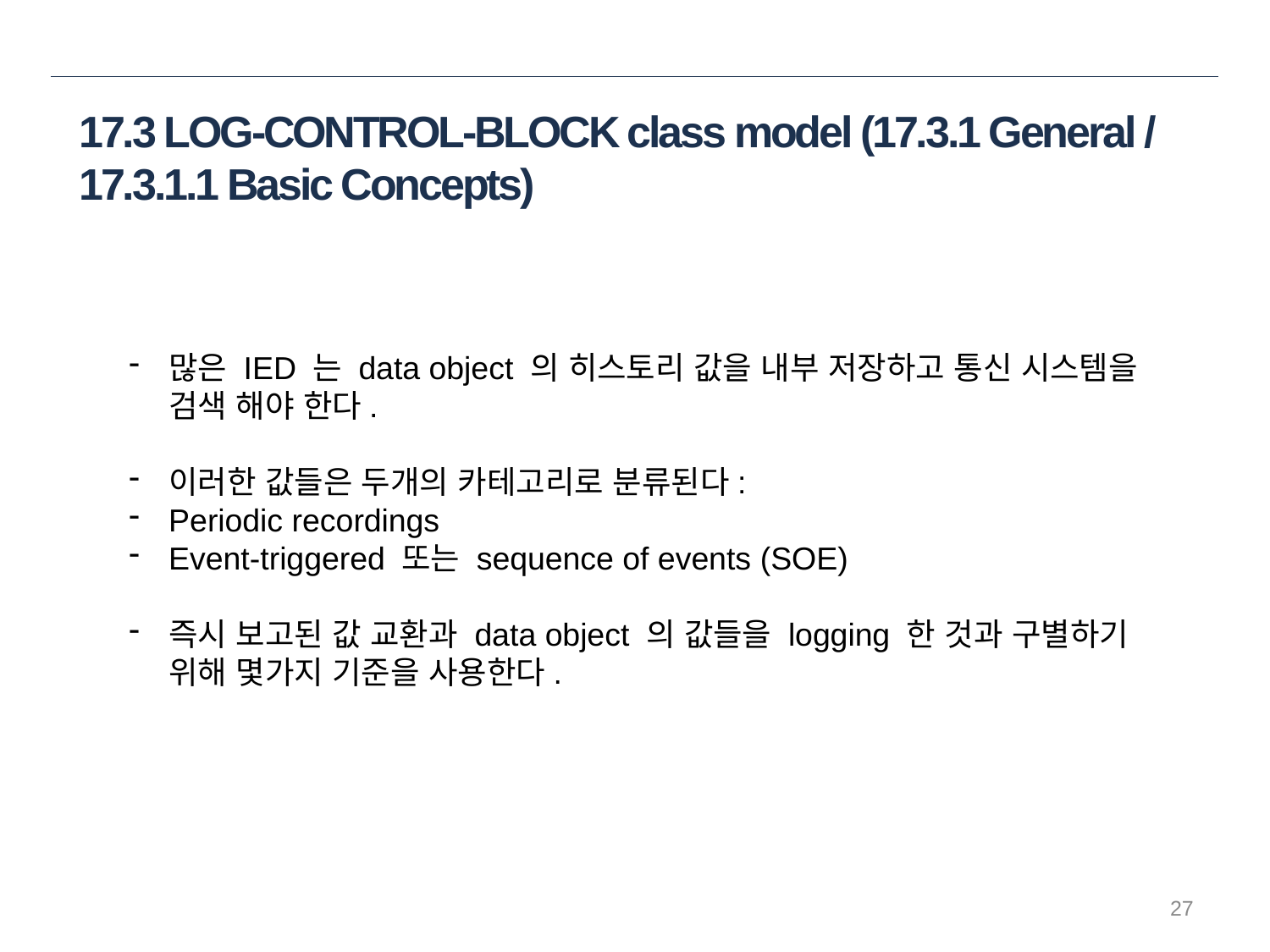

17.3 LOG-CONTROL-BLOCK class model (17.3.1 General / 17.3.1.1 Basic Concepts)
많은 IED 는 data object 의 히스토리 값을 내부 저장하고 통신 시스템을 검색 해야 한다.

이러한 값들은 두개의 카테고리로 분류된다:
Periodic recordings
Event-triggered 또는 sequence of events (SOE)

즉시 보고된 값 교환과 data object 의 값들을 logging 한 것과 구별하기 위해 몇가지 기준을 사용한다.
27